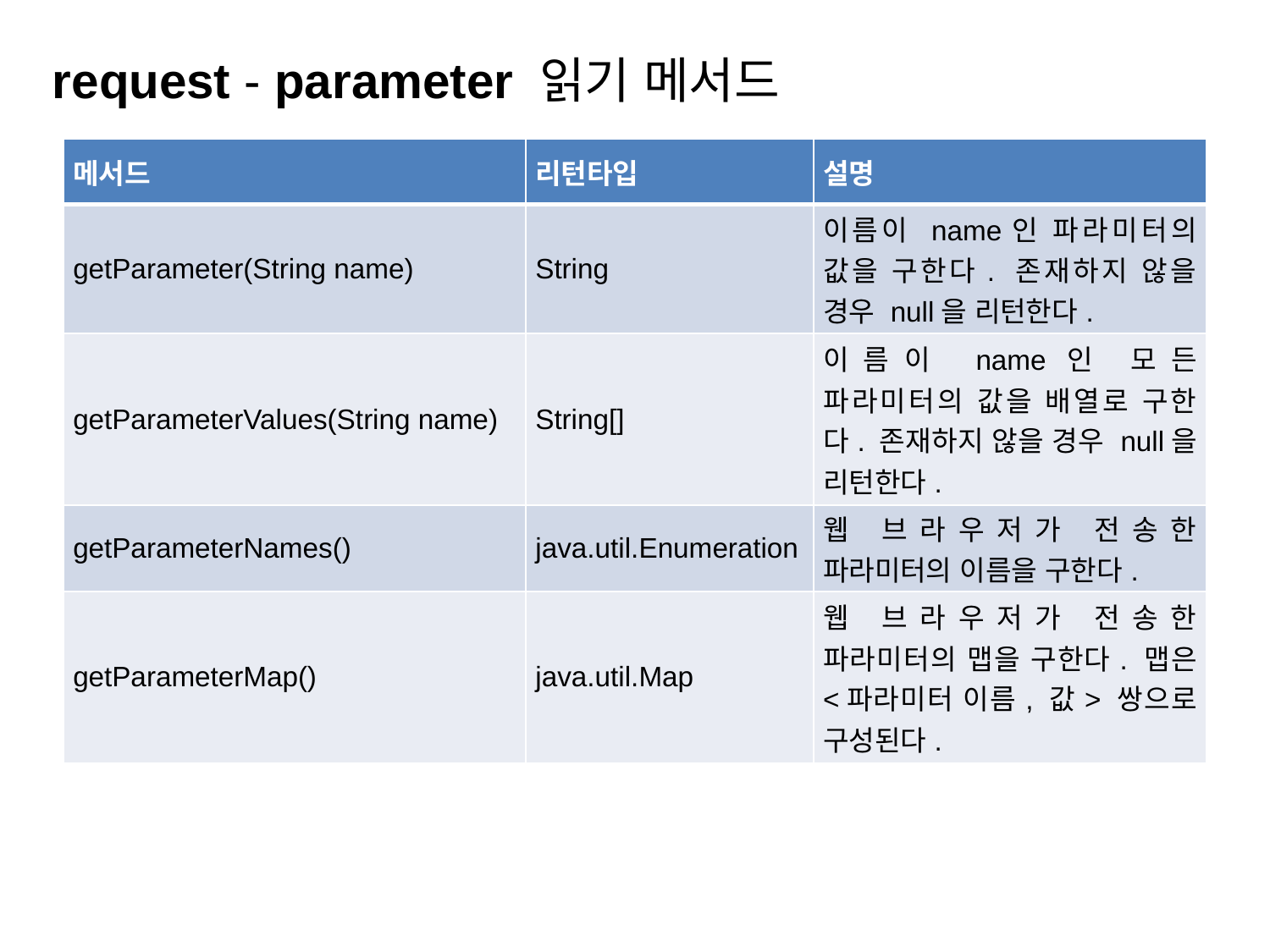

# request - parameter 읽기 메서드
| 메서드 | 리턴타입 | 설명 |
| --- | --- | --- |
| getParameter(String name) | String | 이름이 name인 파라미터의 값을 구한다. 존재하지 않을 경우 null을 리턴한다. |
| getParameterValues(String name) | String[] | 이름이 name인 모든 파라미터의 값을 배열로 구한다. 존재하지 않을 경우 null을 리턴한다. |
| getParameterNames() | java.util.Enumeration | 웹 브라우저가 전송한 파라미터의 이름을 구한다. |
| getParameterMap() | java.util.Map | 웹 브라우저가 전송한 파라미터의 맵을 구한다. 맵은 <파라미터 이름, 값> 쌍으로 구성된다. |